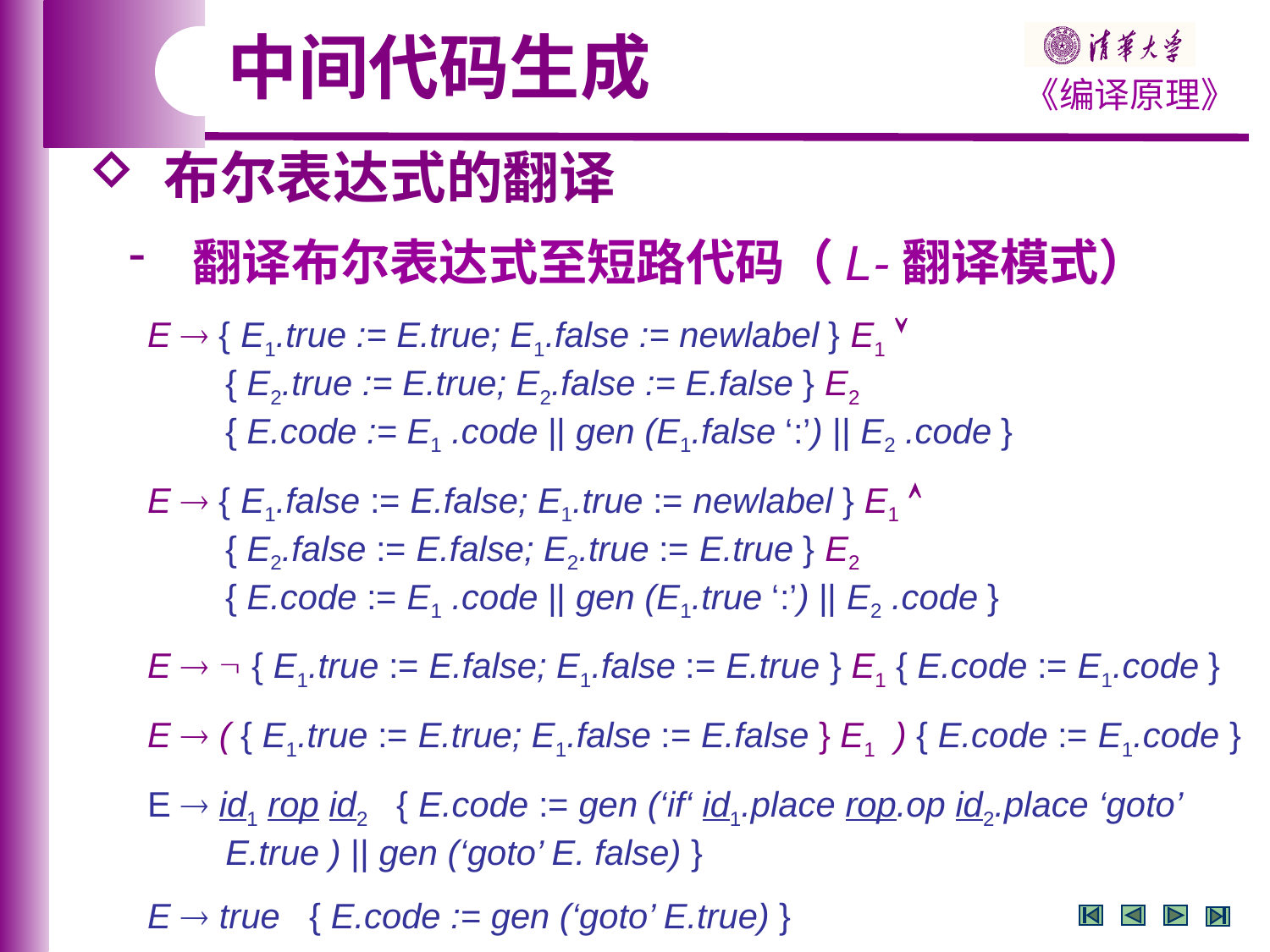

中间代码生成
 布尔表达式的翻译
  翻译布尔表达式至短路代码（L-翻译模式）
E → { E1.true := E.true; E1.false := newlabel } E1 ∨
        { E2.true := E.true; E2.false := E.false } E2
        { E.code := E1 .code || gen (E1.false ‘:’) || E2 .code }

E → { E1.false := E.false; E1.true := newlabel } E1 ∧
        { E2.false := E.false; E2.true := E.true } E2
        { E.code := E1 .code || gen (E1.true ‘:’) || E2 .code }

E → ¬ { E1.true := E.false; E1.false := E.true } E1 { E.code := E1.code }

E → ( { E1.true := E.true; E1.false := E.false } E1  ) { E.code := E1.code }

E → id1 rop id2   { E.code := gen (‘if‘ id1.place rop.op id2.place ‘goto’
        E.true ) || gen (‘goto’ E. false) }

E → true   { E.code := gen (‘goto’ E.true) }

E → false  { E.code := gen (‘goto’ E. false) }